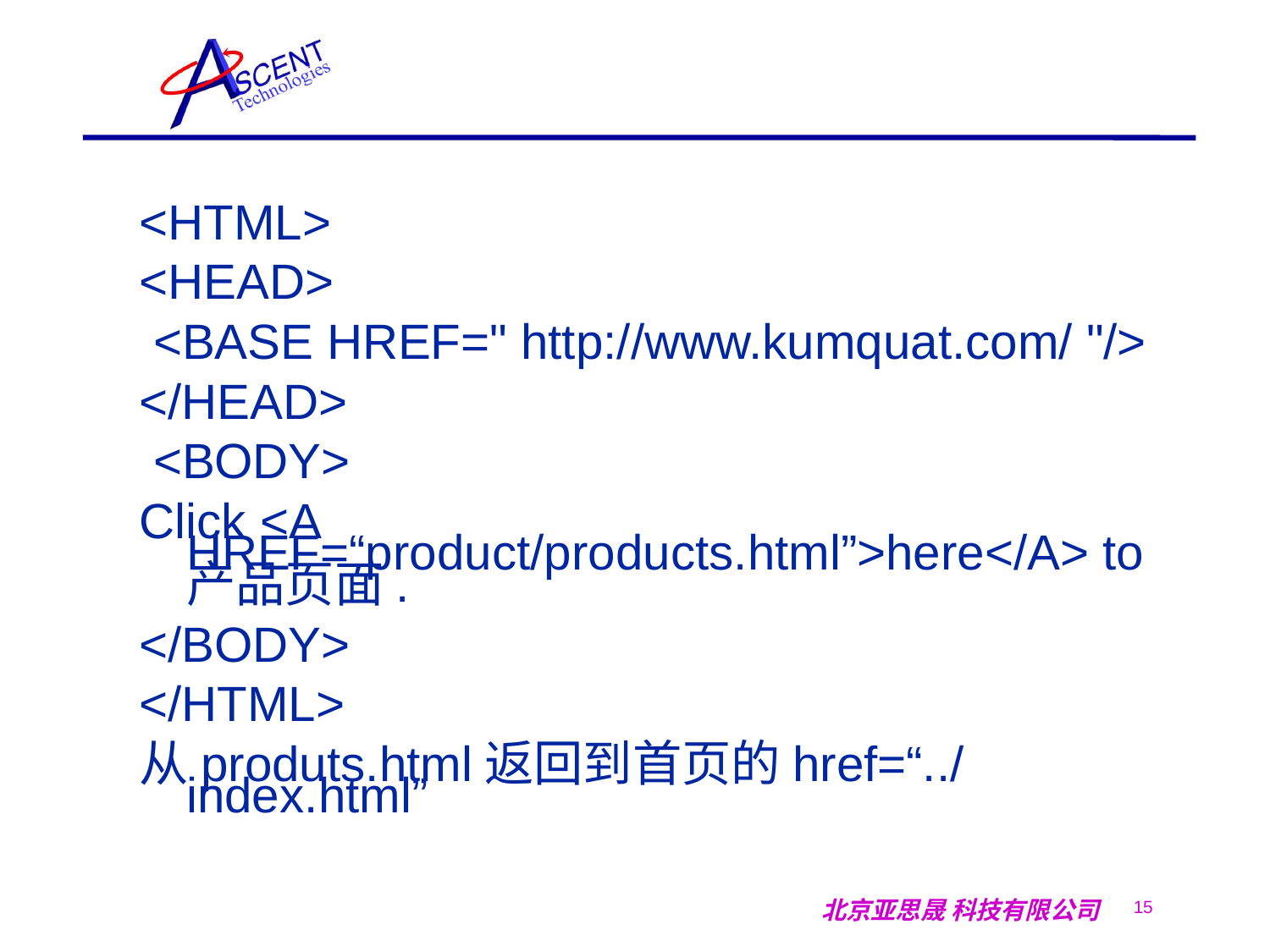

<HTML>
<HEAD>
 <BASE HREF=" http://www.kumquat.com/ "/>
</HEAD>
 <BODY>
Click <A HREF=“product/products.html”>here</A> to 产品页面.
</BODY>
</HTML>
从produts.html返回到首页的href=“../index.html”